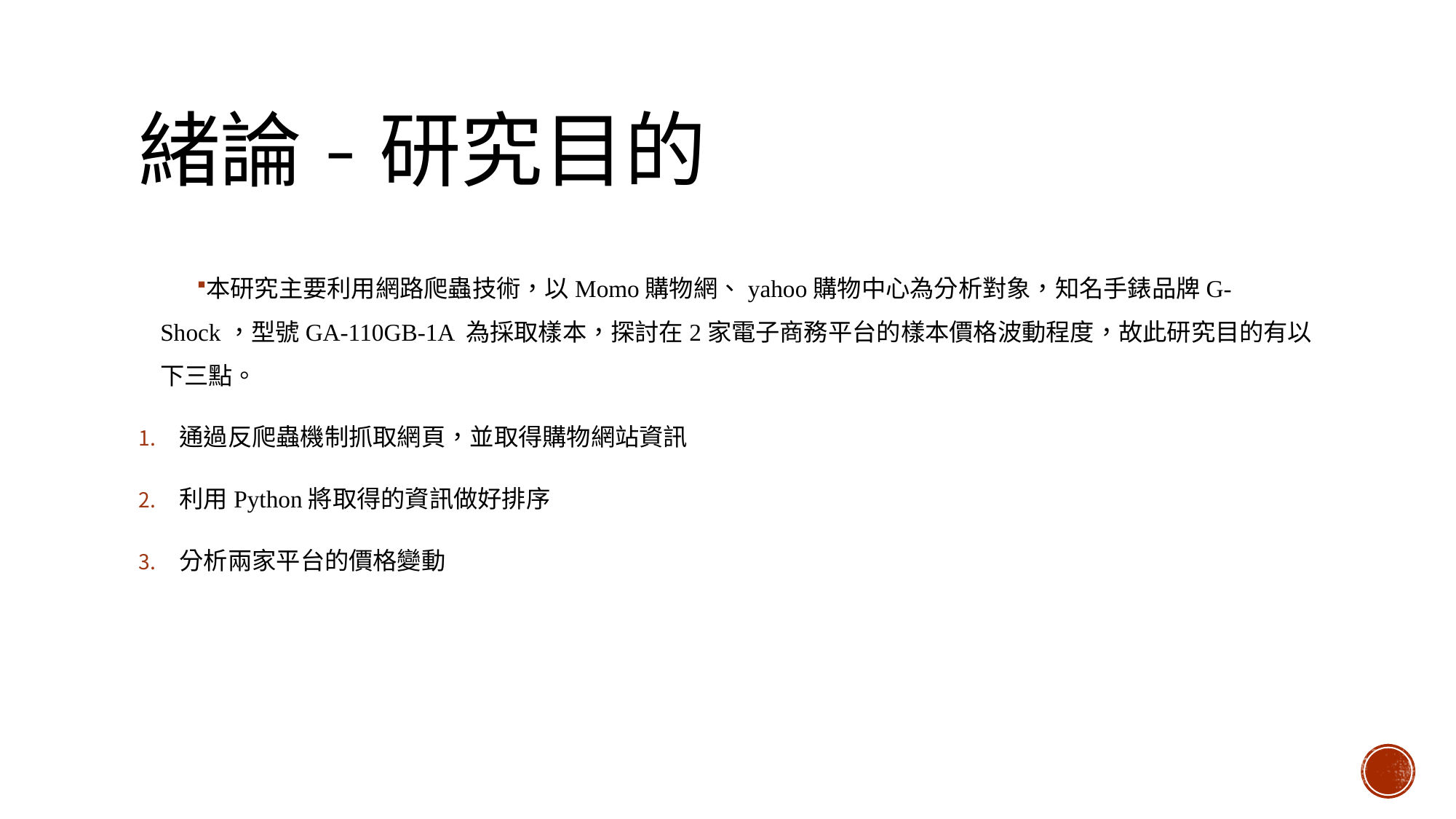

# 緒論-研究目的
本研究主要利用網路爬蟲技術，以Momo購物網、yahoo購物中心為分析對象，知名手錶品牌G-Shock，型號GA-110GB-1A 為採取樣本，探討在2家電子商務平台的樣本價格波動程度，故此研究目的有以下三點。
通過反爬蟲機制抓取網頁，並取得購物網站資訊
利用Python將取得的資訊做好排序
分析兩家平台的價格變動